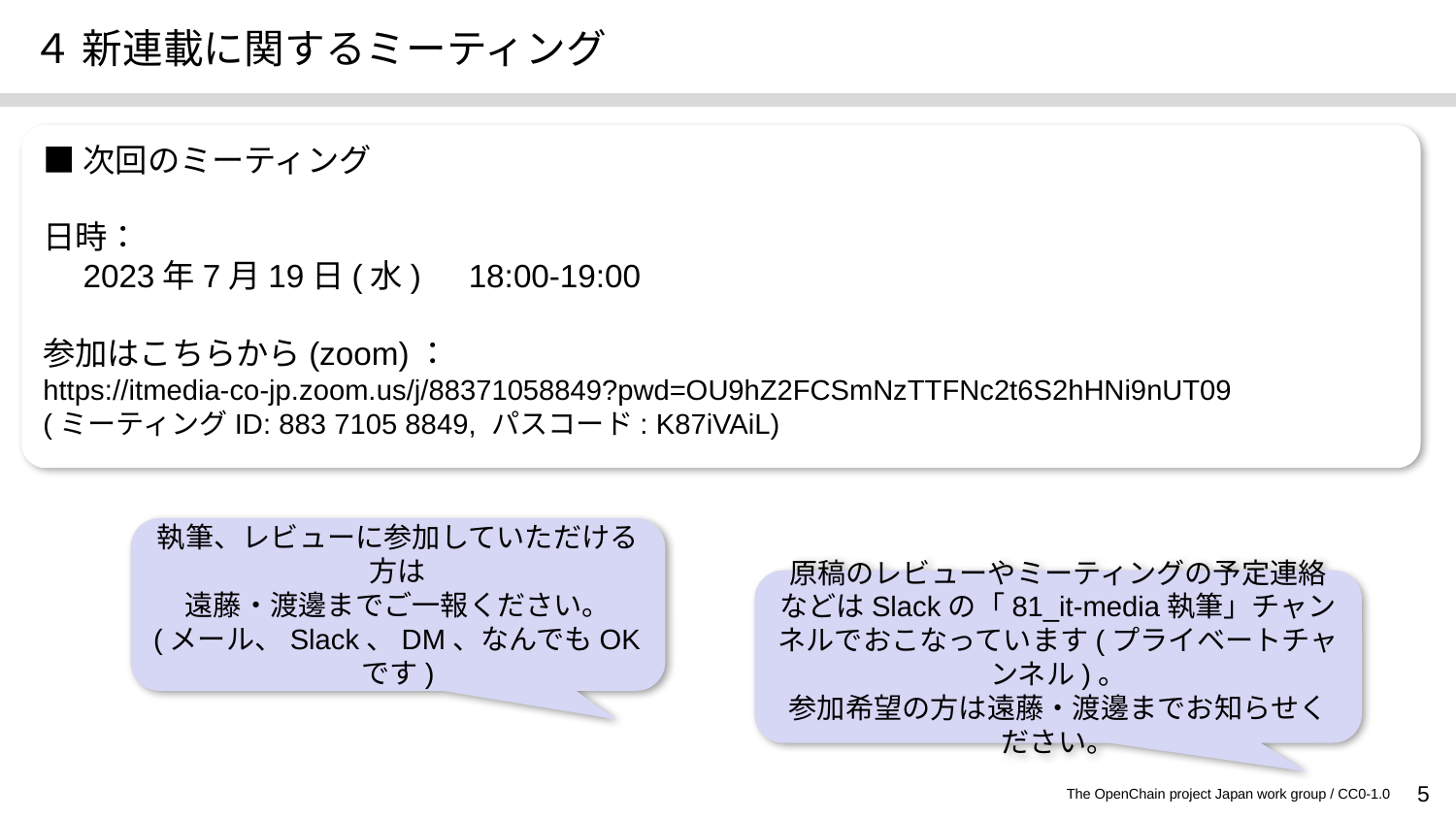

# ４ 新連載に関するミーティング
■次回のミーティング

日時：
　2023年7月19日(水)　18:00-19:00

参加はこちらから(zoom)：
https://itmedia-co-jp.zoom.us/j/88371058849?pwd=OU9hZ2FCSmNzTTFNc2t6S2hHNi9nUT09
(ミーティングID: 883 7105 8849, パスコード: K87iVAiL)
執筆、レビューに参加していただける方は
遠藤・渡邊までご一報ください。
(メール、Slack、DM、なんでもOKです)
原稿のレビューやミーティングの予定連絡などはSlackの「81_it-media執筆」チャンネルでおこなっています(プライベートチャンネル)。
参加希望の方は遠藤・渡邊までお知らせください。